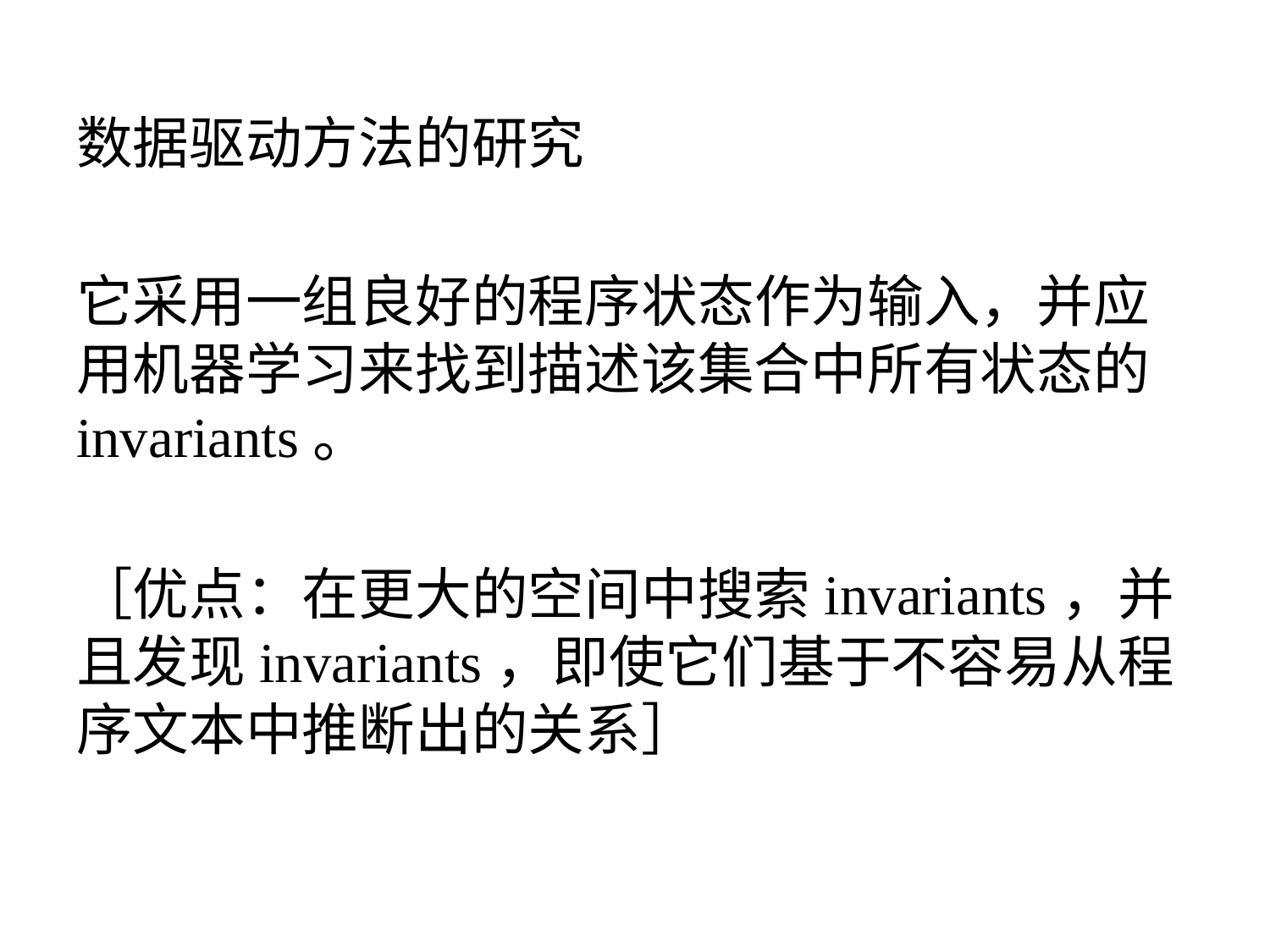

数据驱动方法的研究

它采用一组良好的程序状态作为输入，并应用机器学习来找到描述该集合中所有状态的invariants。

［优点：在更大的空间中搜索invariants，并且发现invariants，即使它们基于不容易从程序文本中推断出的关系］